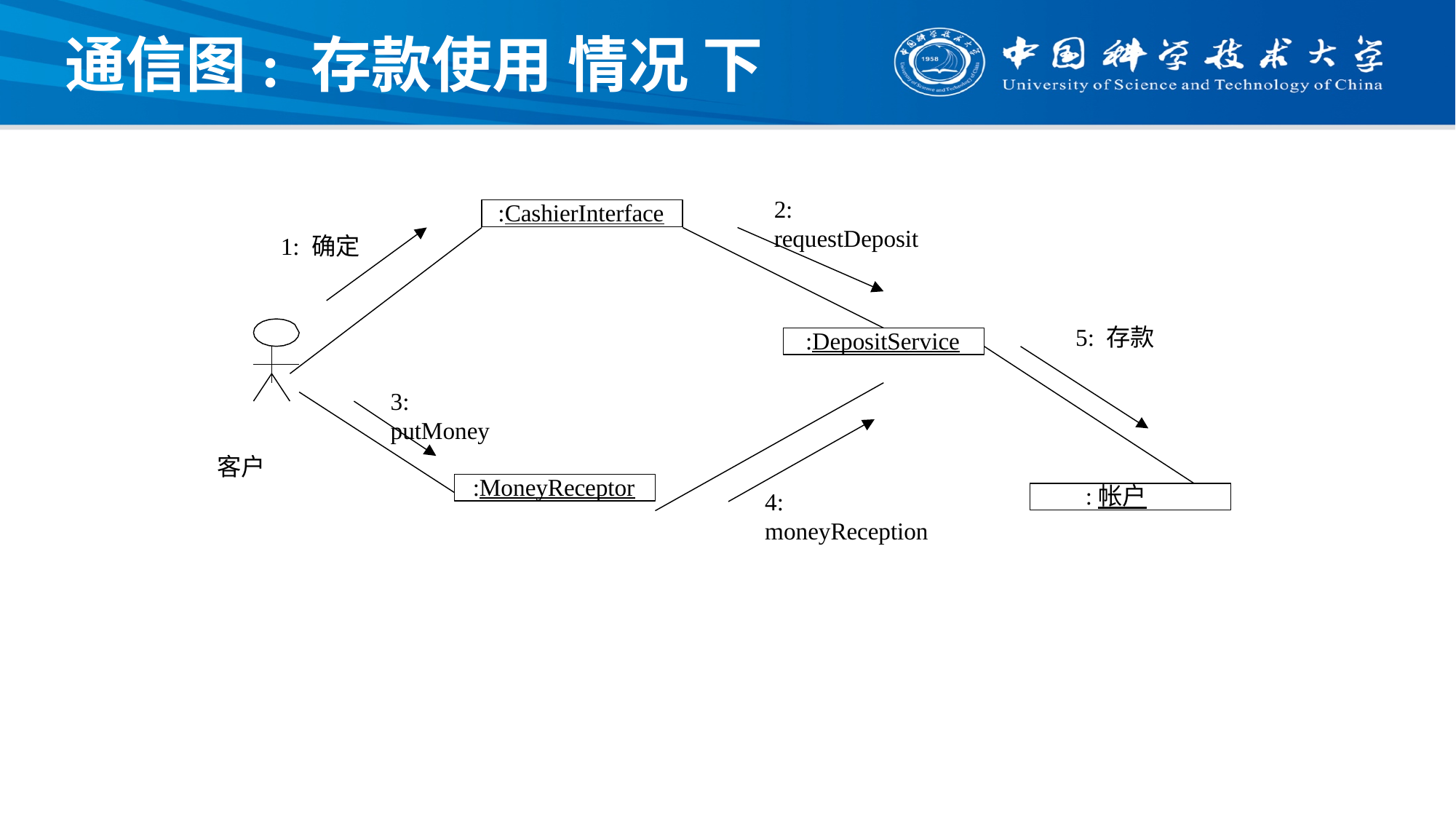

# 通信图: 存款使用 情况 下
2: requestDeposit
:CashierInterface

1: 确定

5: 存款
:DepositService

3: putMoney
客户

:MoneyReceptor
:帐户
4: moneyReception